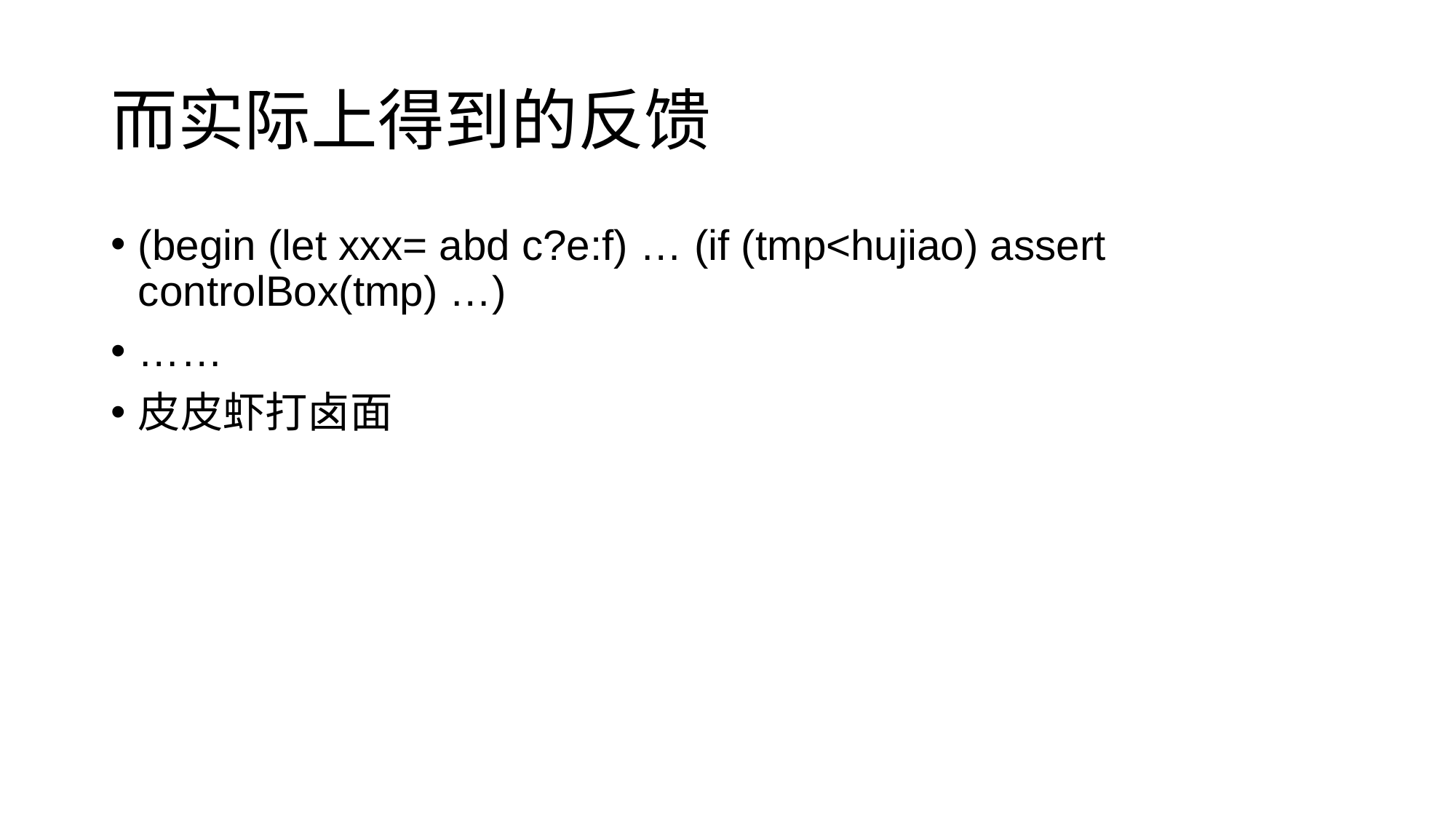

# 而实际上得到的反馈
(begin (let xxx= abd c?e:f) … (if (tmp<hujiao) assert controlBox(tmp) …)
……
皮皮虾打卤面